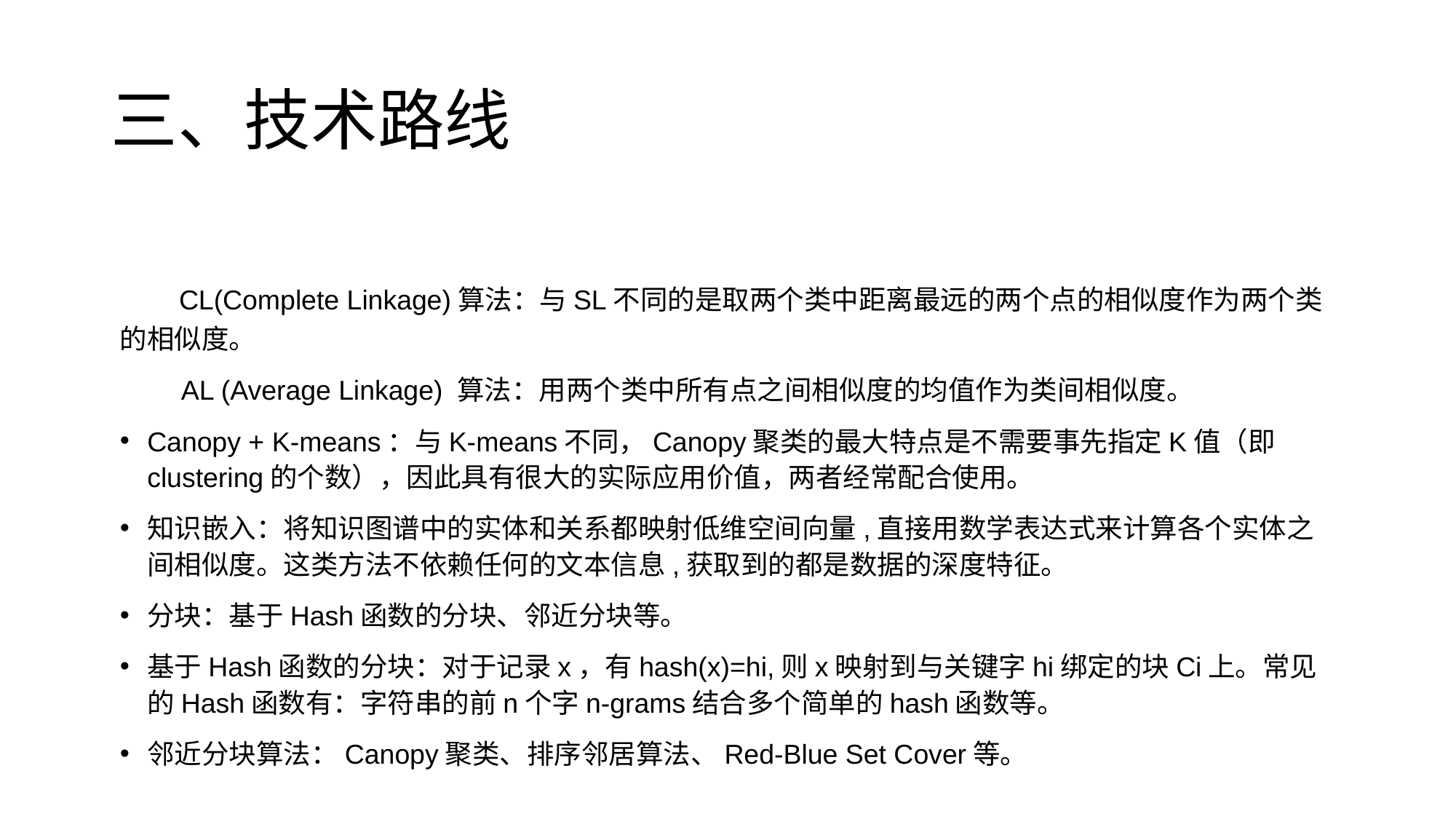

# 三、技术路线
     CL(Complete Linkage)算法：与SL不同的是取两个类中距离最远的两个点的相似度作为两个类的相似度。
        AL (Average Linkage) 算法：用两个类中所有点之间相似度的均值作为类间相似度。
Canopy + K-means：与K-means不同，Canopy聚类的最大特点是不需要事先指定K值（即clustering的个数），因此具有很大的实际应用价值，两者经常配合使用。
知识嵌入：将知识图谱中的实体和关系都映射低维空间向量,直接用数学表达式来计算各个实体之间相似度。这类方法不依赖任何的文本信息,获取到的都是数据的深度特征。
分块：基于Hash函数的分块、邻近分块等。
基于Hash函数的分块：对于记录x，有hash(x)=hi,则x映射到与关键字hi绑定的块Ci上。常见的Hash函数有：字符串的前n个字n-grams结合多个简单的hash函数等。
邻近分块算法：Canopy聚类、排序邻居算法、Red-Blue Set Cover等。